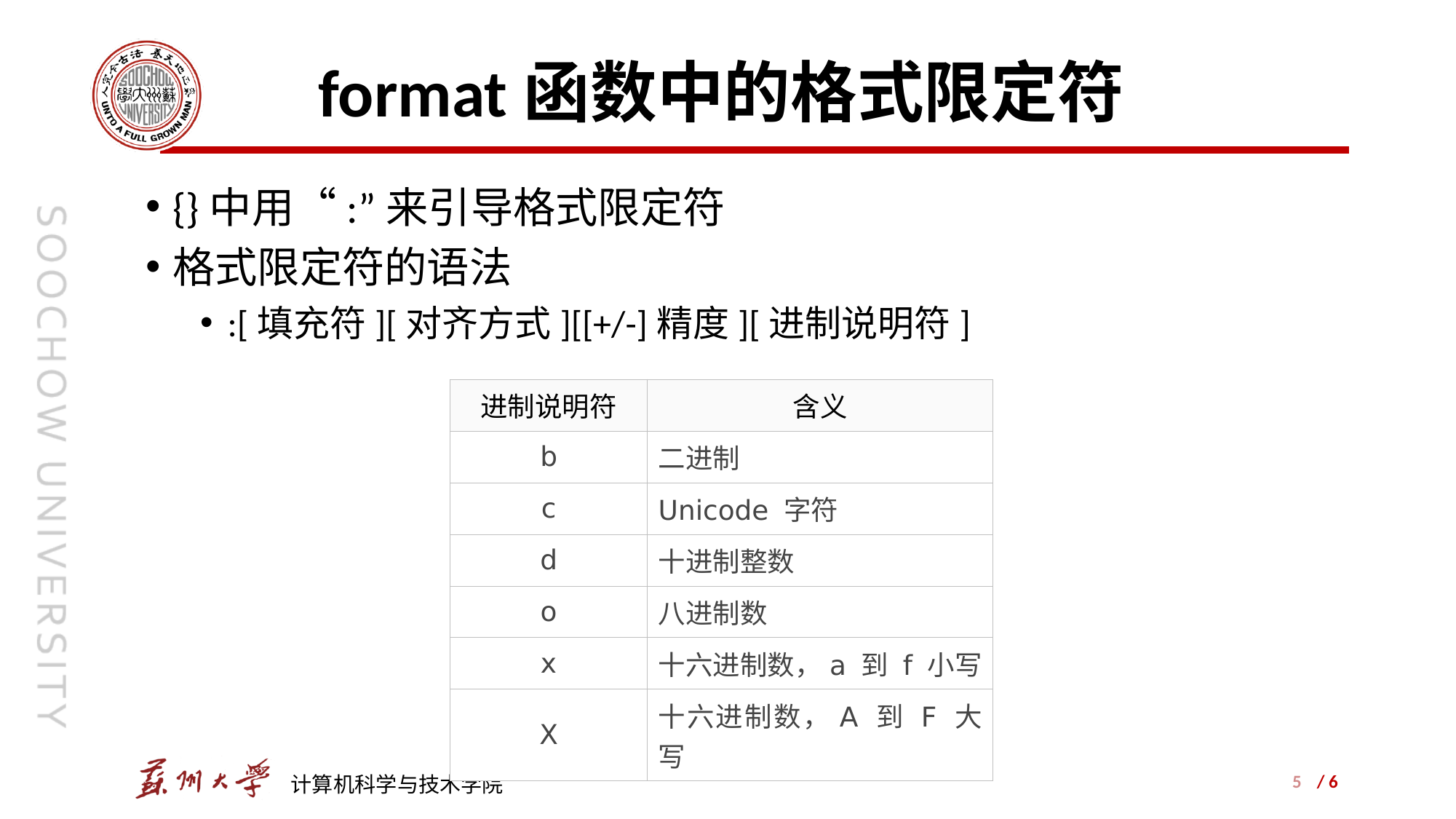

# format函数中的格式限定符
{}中用“:”来引导格式限定符
格式限定符的语法
:[填充符][对齐方式][[+/-]精度][进制说明符]
| 进制说明符 | 含义 |
| --- | --- |
| b | 二进制 |
| c | Unicode 字符 |
| d | 十进制整数 |
| o | 八进制数 |
| x | 十六进制数，a 到 f 小写 |
| X | 十六进制数，A 到 F 大写 |
5